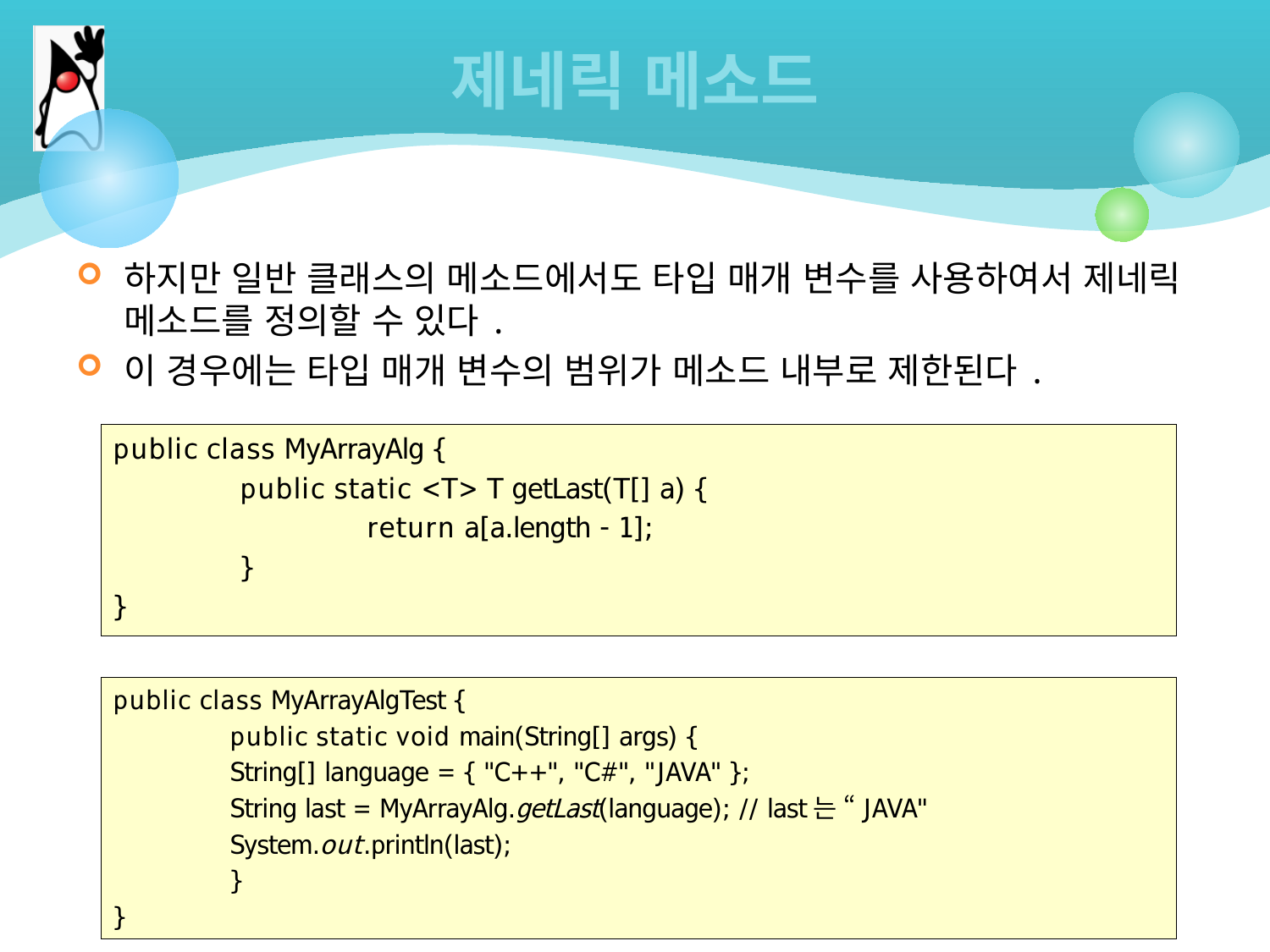

# 제네릭 메소드
하지만 일반 클래스의 메소드에서도 타입 매개 변수를 사용하여서 제네릭 메소드를 정의할 수 있다.
이 경우에는 타입 매개 변수의 범위가 메소드 내부로 제한된다.

public class MyArrayAlg {
	public static <T> T getLast(T[] a) {
		return a[a.length - 1];
	}
}
public class MyArrayAlgTest {
	public static void main(String[] args) {
		String[] language = { "C++", "C#", "JAVA" };
		String last = MyArrayAlg.getLast(language); // last는 “JAVA"
		System.out.println(last);
	}
}